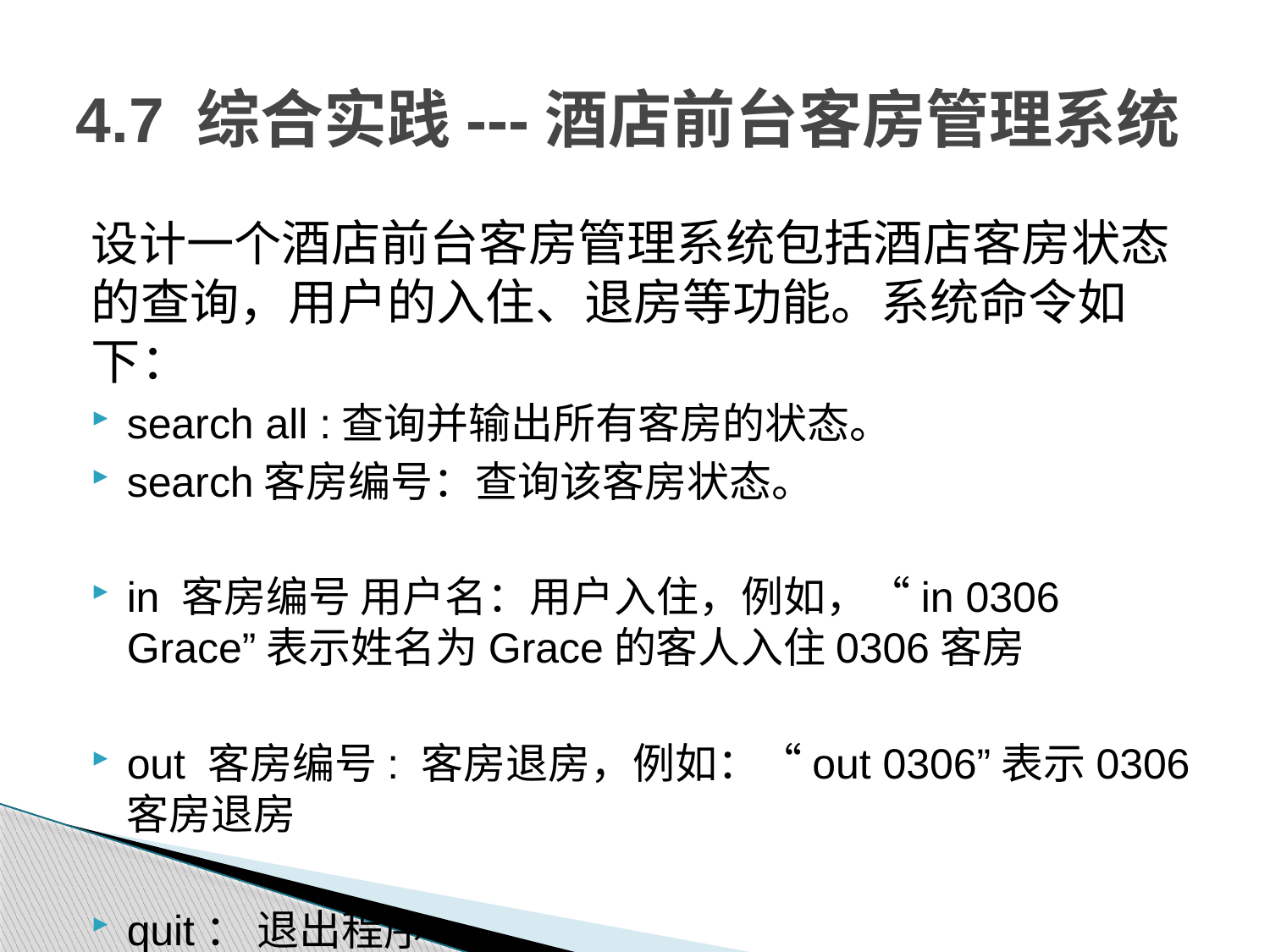

# 4.7 综合实践---酒店前台客房管理系统
设计一个酒店前台客房管理系统包括酒店客房状态的查询，用户的入住、退房等功能。系统命令如下：
search all :查询并输出所有客房的状态。
search客房编号：查询该客房状态。

in 客房编号 用户名：用户入住，例如，“in 0306 Grace”表示姓名为Grace的客人入住0306客房

out 客房编号: 客房退房，例如：“out 0306”表示0306客房退房

quit： 退出程序